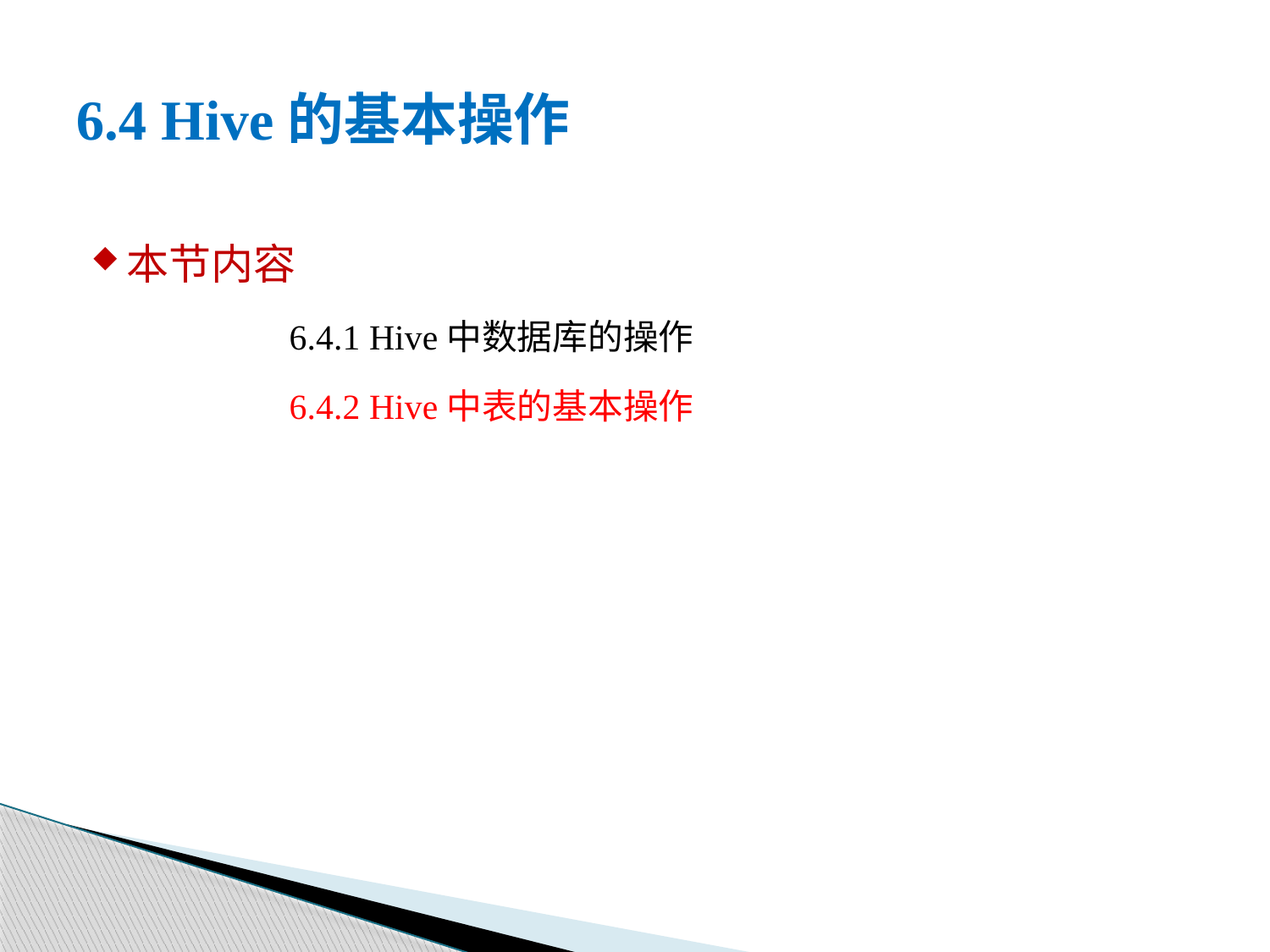

# 6.4 Hive的基本操作
本节内容
		6.4.1 Hive中数据库的操作
		6.4.2 Hive中表的基本操作